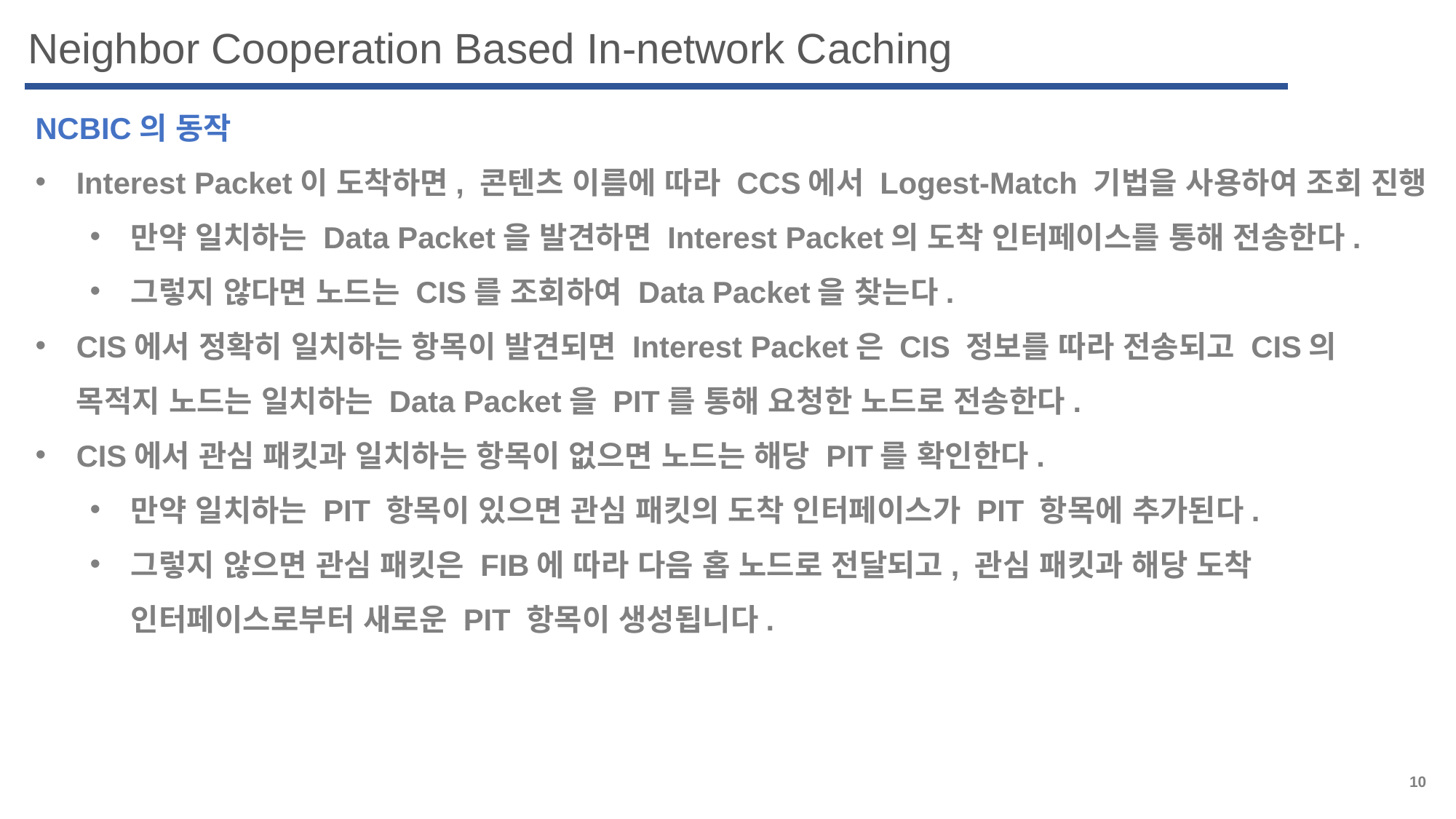

Neighbor Cooperation Based In-network Caching
NCBIC의 동작
Interest Packet이 도착하면, 콘텐츠 이름에 따라 CCS에서 Logest-Match 기법을 사용하여 조회 진행
만약 일치하는 Data Packet을 발견하면 Interest Packet의 도착 인터페이스를 통해 전송한다.
그렇지 않다면 노드는 CIS를 조회하여 Data Packet을 찾는다.
CIS에서 정확히 일치하는 항목이 발견되면 Interest Packet은 CIS 정보를 따라 전송되고 CIS의 목적지 노드는 일치하는 Data Packet을 PIT를 통해 요청한 노드로 전송한다.
CIS에서 관심 패킷과 일치하는 항목이 없으면 노드는 해당 PIT를 확인한다.
만약 일치하는 PIT 항목이 있으면 관심 패킷의 도착 인터페이스가 PIT 항목에 추가된다.
그렇지 않으면 관심 패킷은 FIB에 따라 다음 홉 노드로 전달되고, 관심 패킷과 해당 도착 인터페이스로부터 새로운 PIT 항목이 생성됩니다.
10